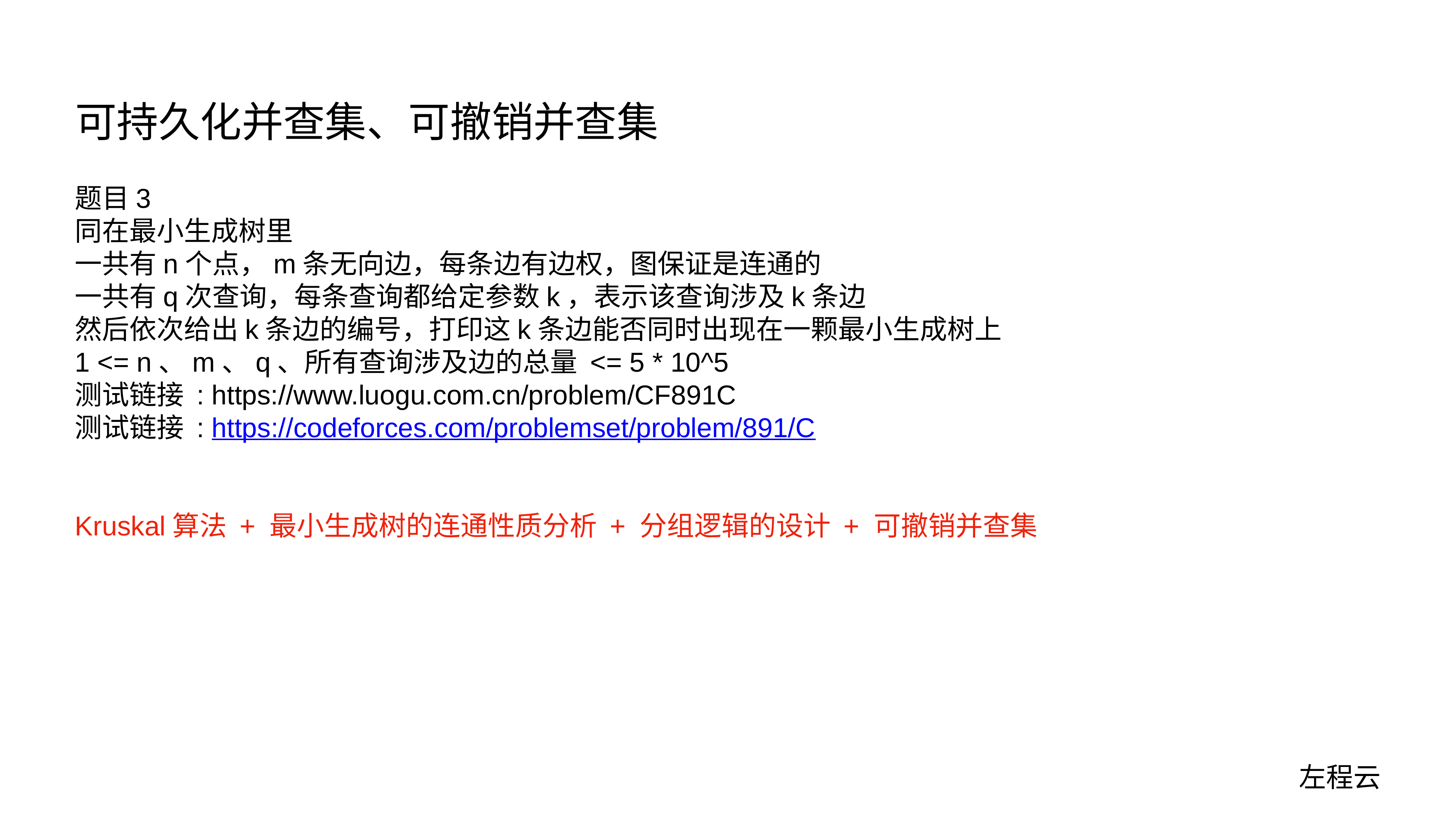

# 可持久化并查集、可撤销并查集
题目3
同在最小生成树里
一共有n个点，m条无向边，每条边有边权，图保证是连通的
一共有q次查询，每条查询都给定参数k，表示该查询涉及k条边
然后依次给出k条边的编号，打印这k条边能否同时出现在一颗最小生成树上
1 <= n、m、q、所有查询涉及边的总量 <= 5 * 10^5
测试链接 : https://www.luogu.com.cn/problem/CF891C
测试链接 : https://codeforces.com/problemset/problem/891/C

Kruskal算法 + 最小生成树的连通性质分析 + 分组逻辑的设计 + 可撤销并查集
左程云